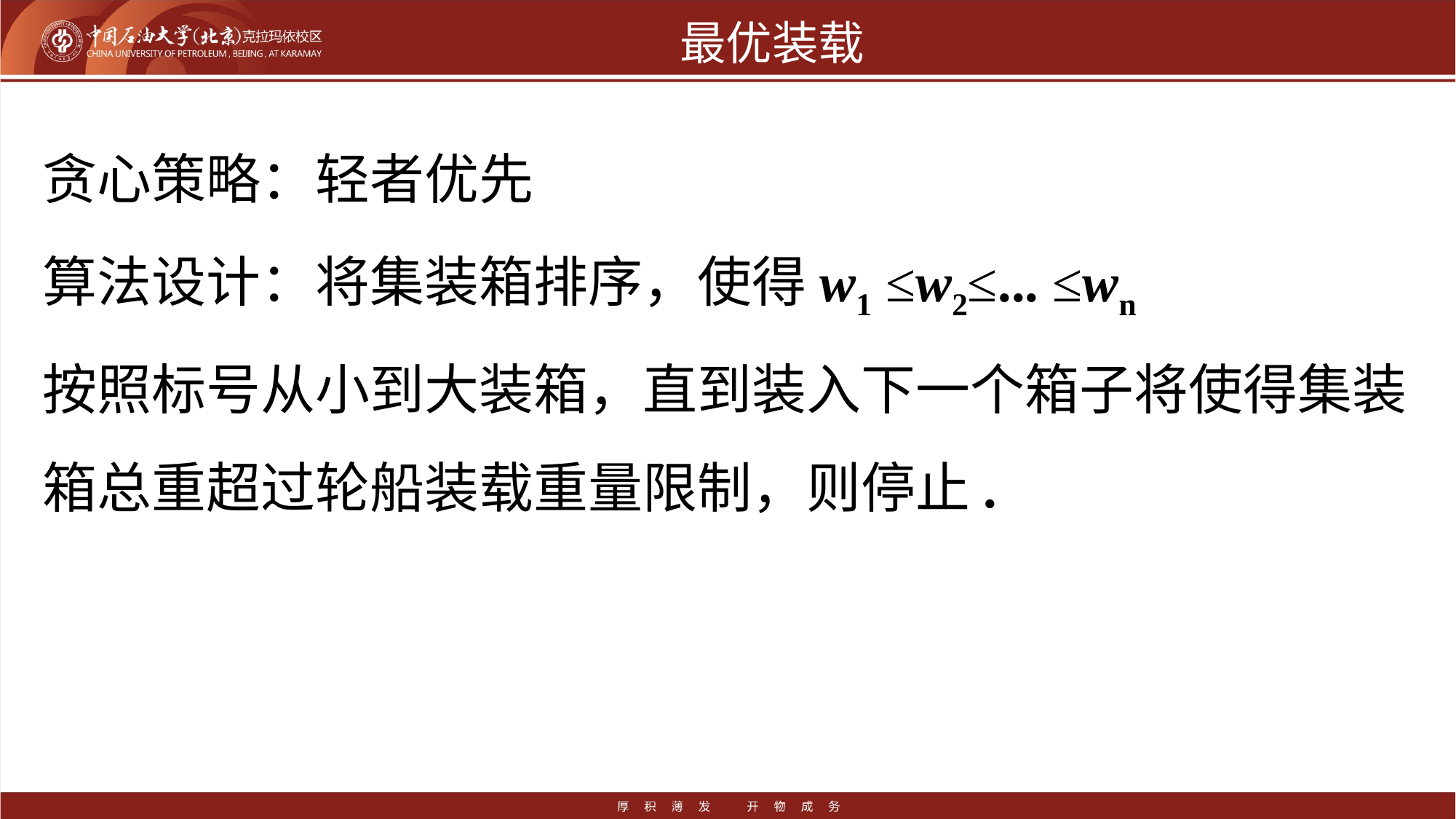

# 最优装载
贪心策略：轻者优先
算法设计：将集装箱排序，使得w1 ≤w2≤... ≤wn
按照标号从小到大装箱，直到装入下一个箱子将使得集装箱总重超过轮船装载重量限制，则停止.